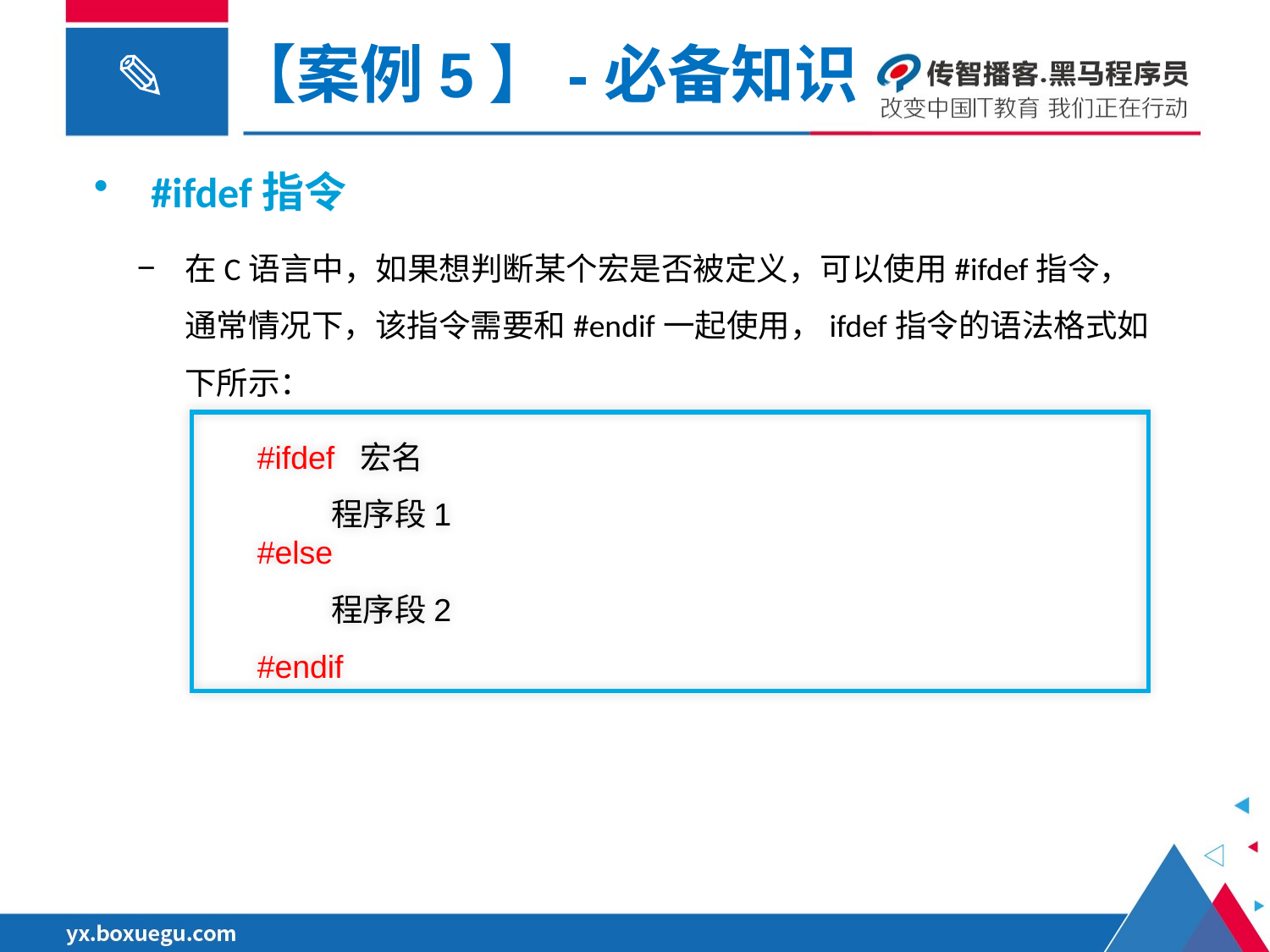

【案例5】-必备知识
 #ifdef指令
在C语言中，如果想判断某个宏是否被定义，可以使用#ifdef指令，通常情况下，该指令需要和#endif一起使用，ifdef指令的语法格式如下所示：
      #ifdef  宏名
       	程序段1
      #else
          	程序段2
      #endif